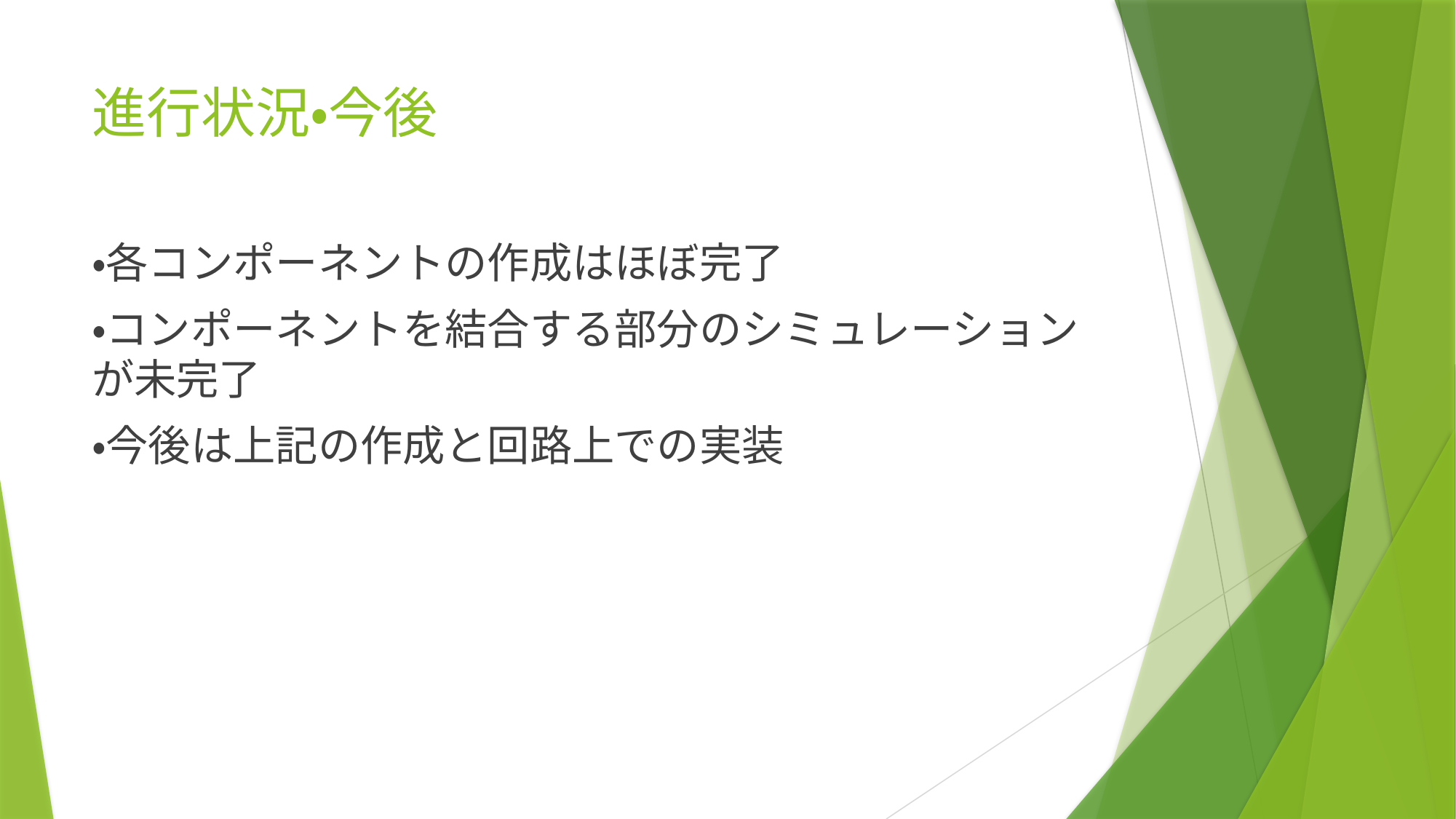

# 進行状況・今後
・各コンポーネントの作成はほぼ完了
・コンポーネントを結合する部分のシミュレーションが未完了
・今後は上記の作成と回路上での実装